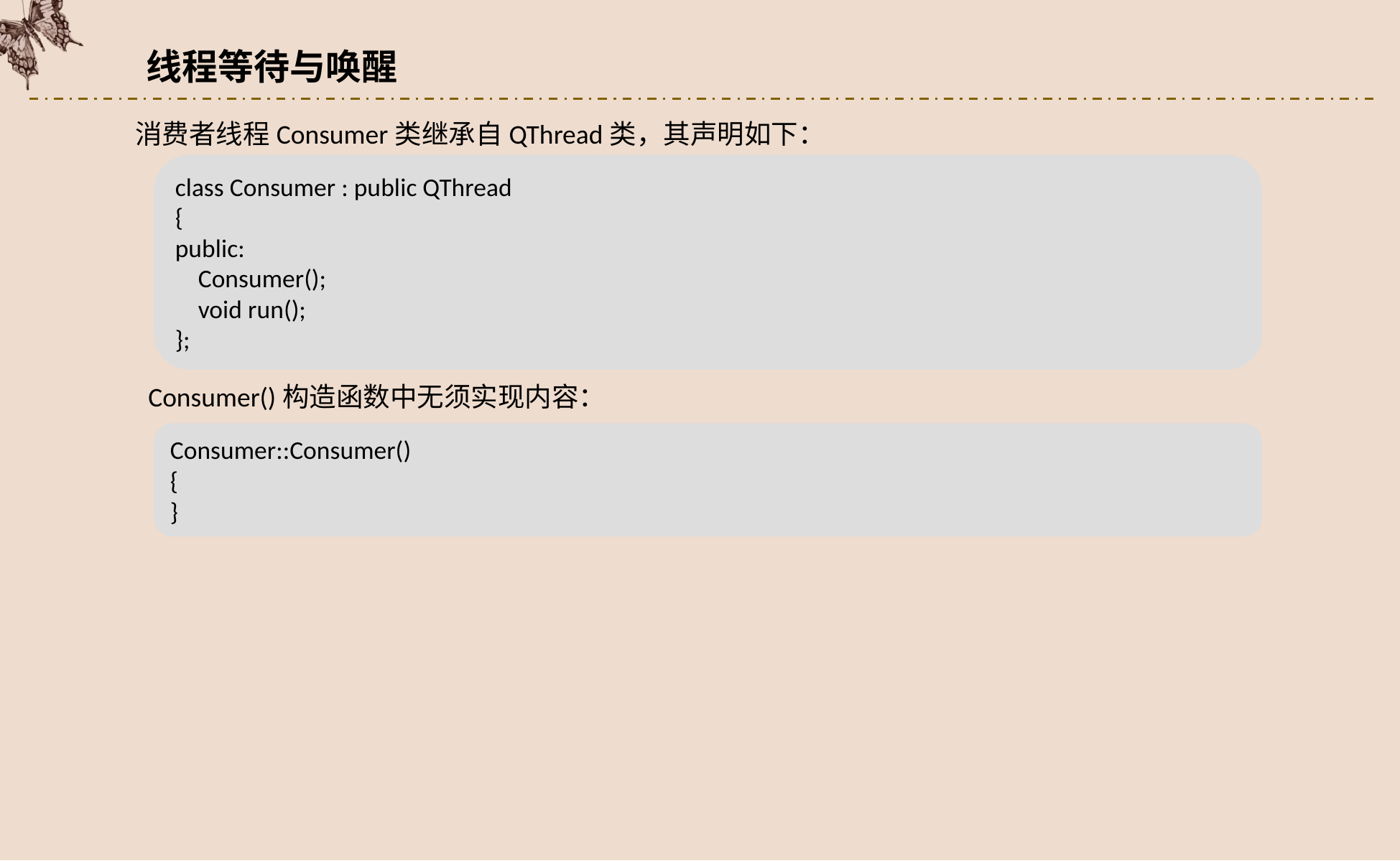

线程等待与唤醒
消费者线程Consumer类继承自QThread类，其声明如下：
class Consumer : public QThread
{
public:
    Consumer();
    void run();
};
Consumer()构造函数中无须实现内容：
Consumer::Consumer()
{
}